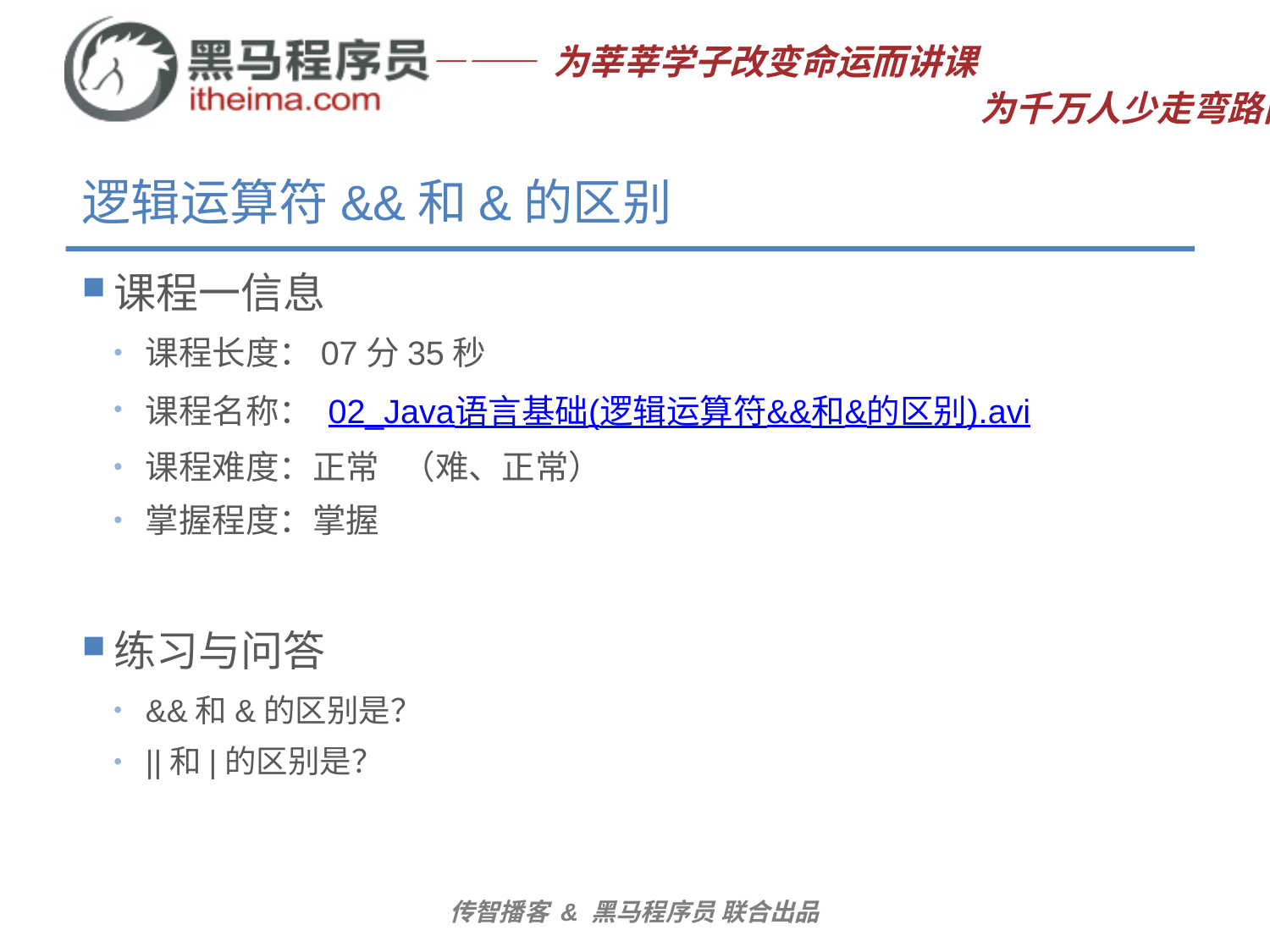

# 逻辑运算符&&和&的区别
课程一信息
课程长度：07分35秒
课程名称： 02_Java语言基础(逻辑运算符&&和&的区别).avi
课程难度：正常   （难、正常）
掌握程度：掌握

练习与问答
&&和&的区别是？
||和|的区别是？